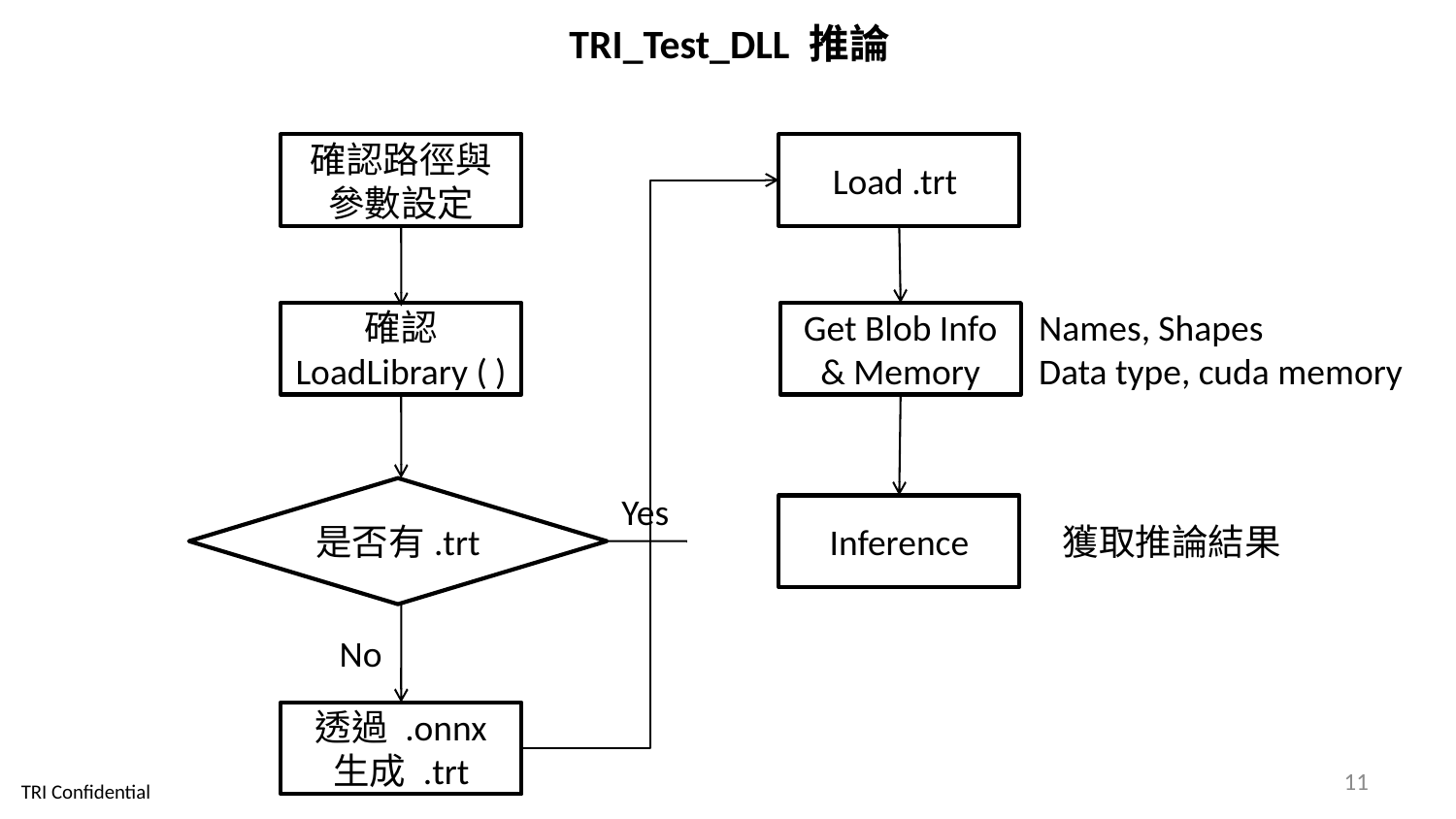

TRI_Test_DLL 推論
確認路徑與參數設定
Load .trt
Names, Shapes
Data type, cuda memory
確認 LoadLibrary ( )
Get Blob Info & Memory
是否有.trt
Yes
Inference
獲取推論結果
No
透過 .onnx 生成 .trt
11
TRI Confidential